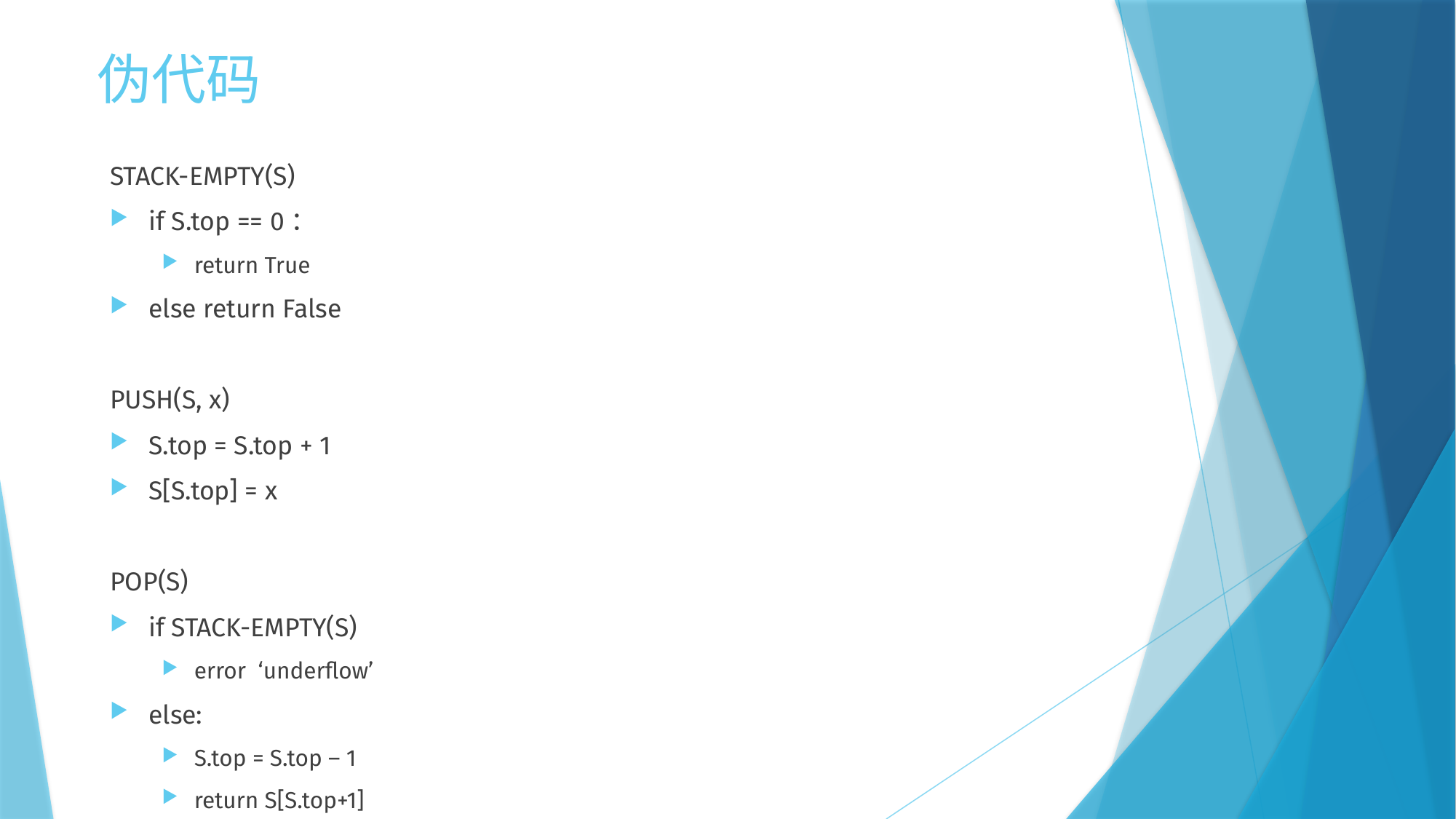

# 伪代码
STACK-EMPTY(S)
if S.top == 0：
return True
else return False

PUSH(S, x)
S.top = S.top + 1
S[S.top] = x

POP(S)
if STACK-EMPTY(S)
error  ‘underflow’
else:
S.top = S.top – 1
return S[S.top+1]